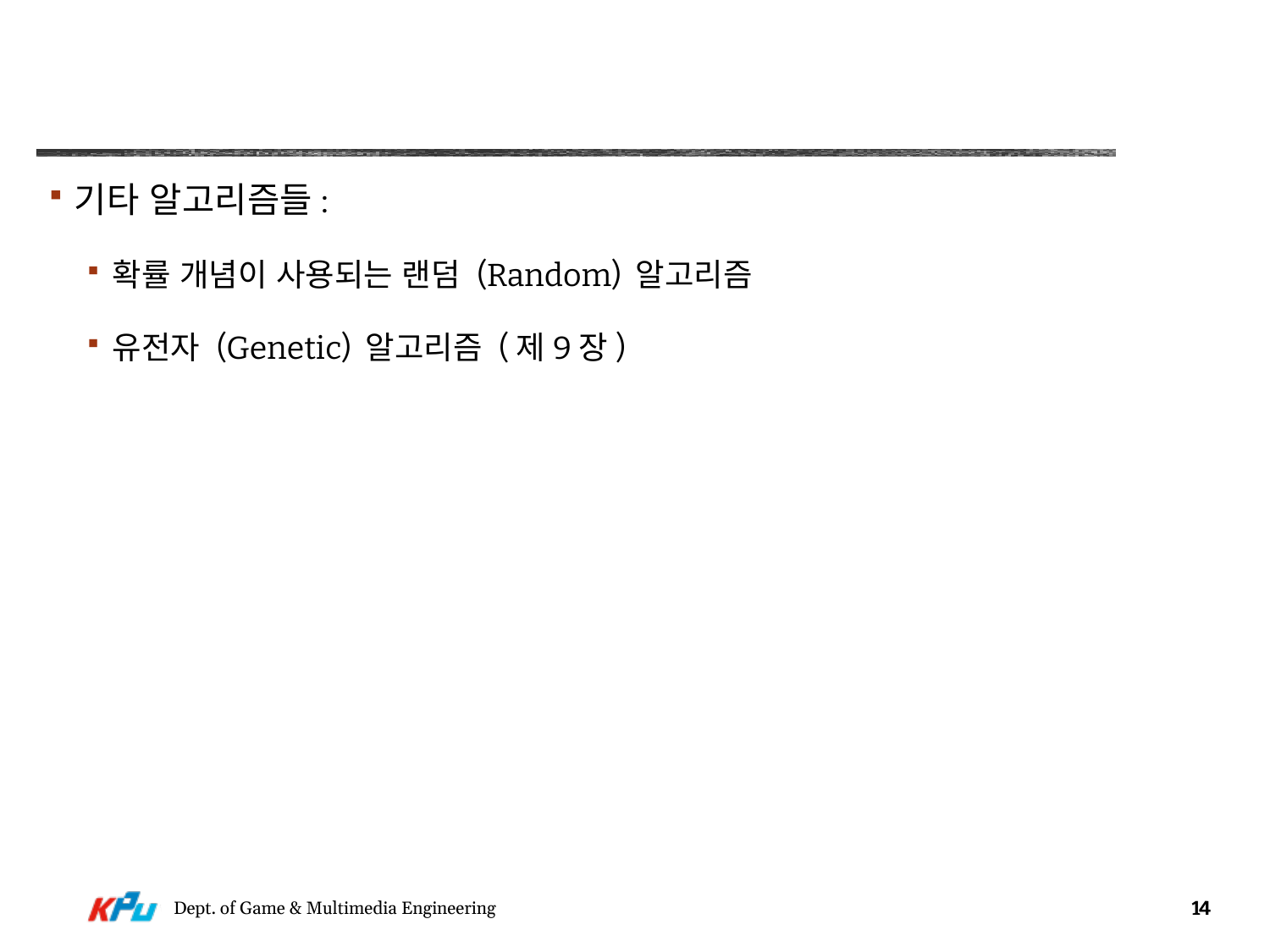

#
기타 알고리즘들:
확률 개념이 사용되는 랜덤 (Random) 알고리즘
유전자 (Genetic) 알고리즘 (제9장)
Dept. of Game & Multimedia Engineering
14